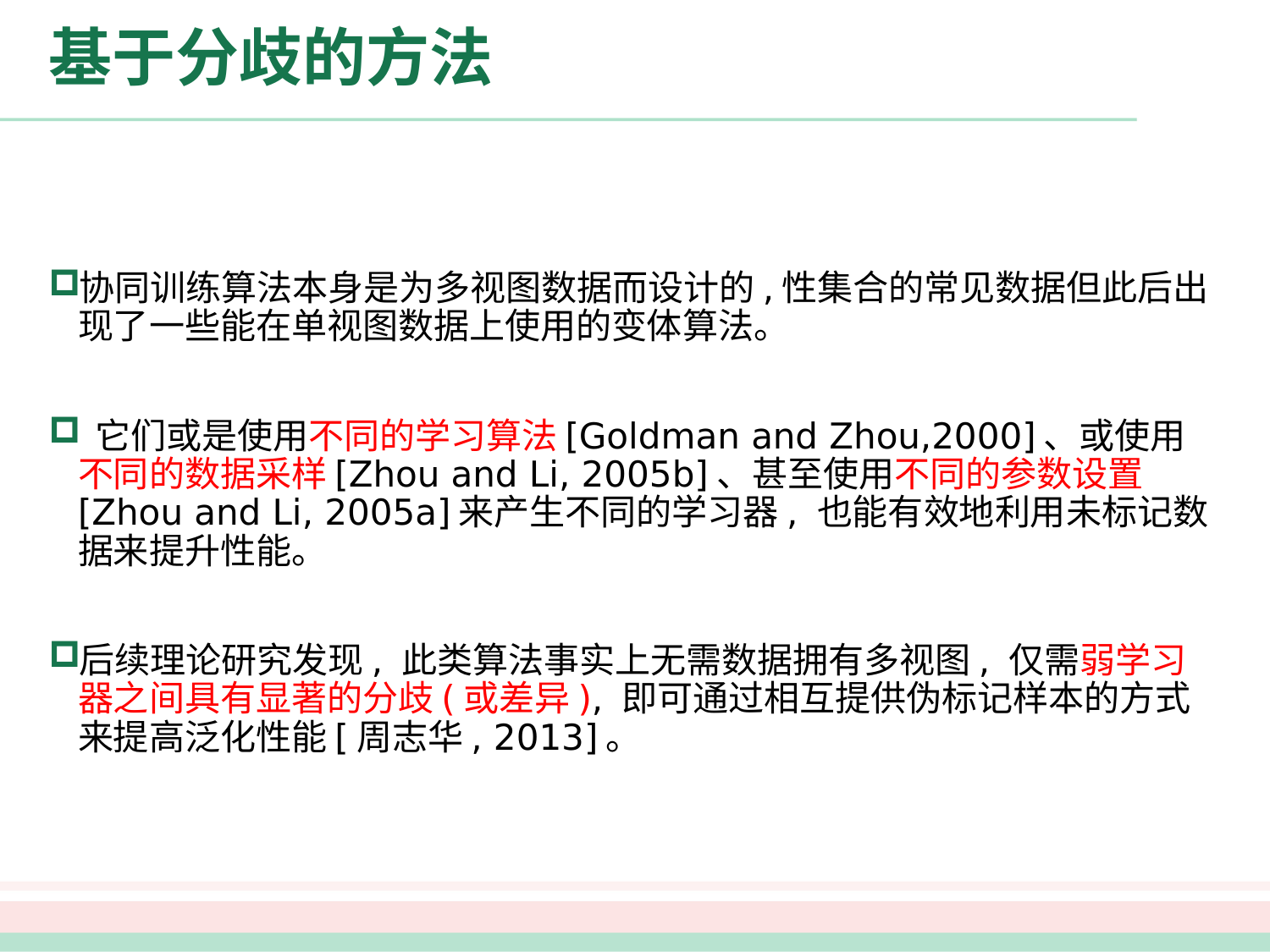

# 基于分歧的方法
协同训练算法本身是为多视图数据而设计的,性集合的常见数据但此后出现了一些能在单视图数据上使用的变体算法。

 它们或是使用不同的学习算法[Goldman and Zhou,2000]、或使用不同的数据采样[Zhou and Li, 2005b]、甚至使用不同的参数设置[Zhou and Li, 2005a]来产生不同的学习器, 也能有效地利用未标记数据来提升性能。

后续理论研究发现, 此类算法事实上无需数据拥有多视图, 仅需弱学习器之间具有显著的分歧(或差异), 即可通过相互提供伪标记样本的方式来提高泛化性能[周志华, 2013]。